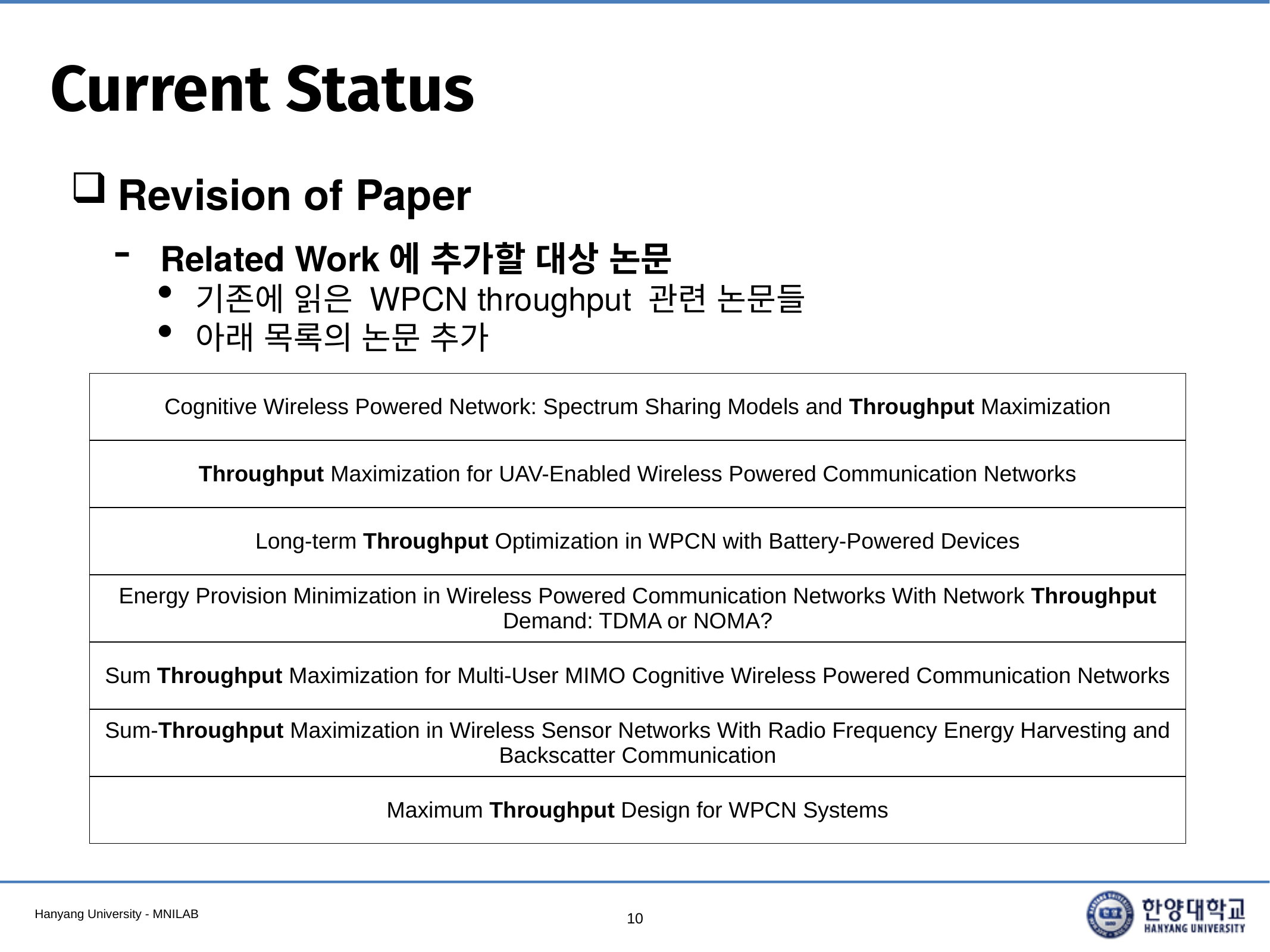

# Current Status
Revision of Paper
Related Work에 추가할 대상 논문
기존에 읽은 WPCN throughput 관련 논문들
아래 목록의 논문 추가
| Cognitive Wireless Powered Network: Spectrum Sharing Models and Throughput Maximization |
| --- |
| Throughput Maximization for UAV-Enabled Wireless Powered Communication Networks |
| Long-term Throughput Optimization in WPCN with Battery-Powered Devices |
| Energy Provision Minimization in Wireless Powered Communication Networks With Network Throughput Demand: TDMA or NOMA? |
| Sum Throughput Maximization for Multi-User MIMO Cognitive Wireless Powered Communication Networks |
| Sum-Throughput Maximization in Wireless Sensor Networks With Radio Frequency Energy Harvesting and Backscatter Communication |
| Maximum Throughput Design for WPCN Systems |
10